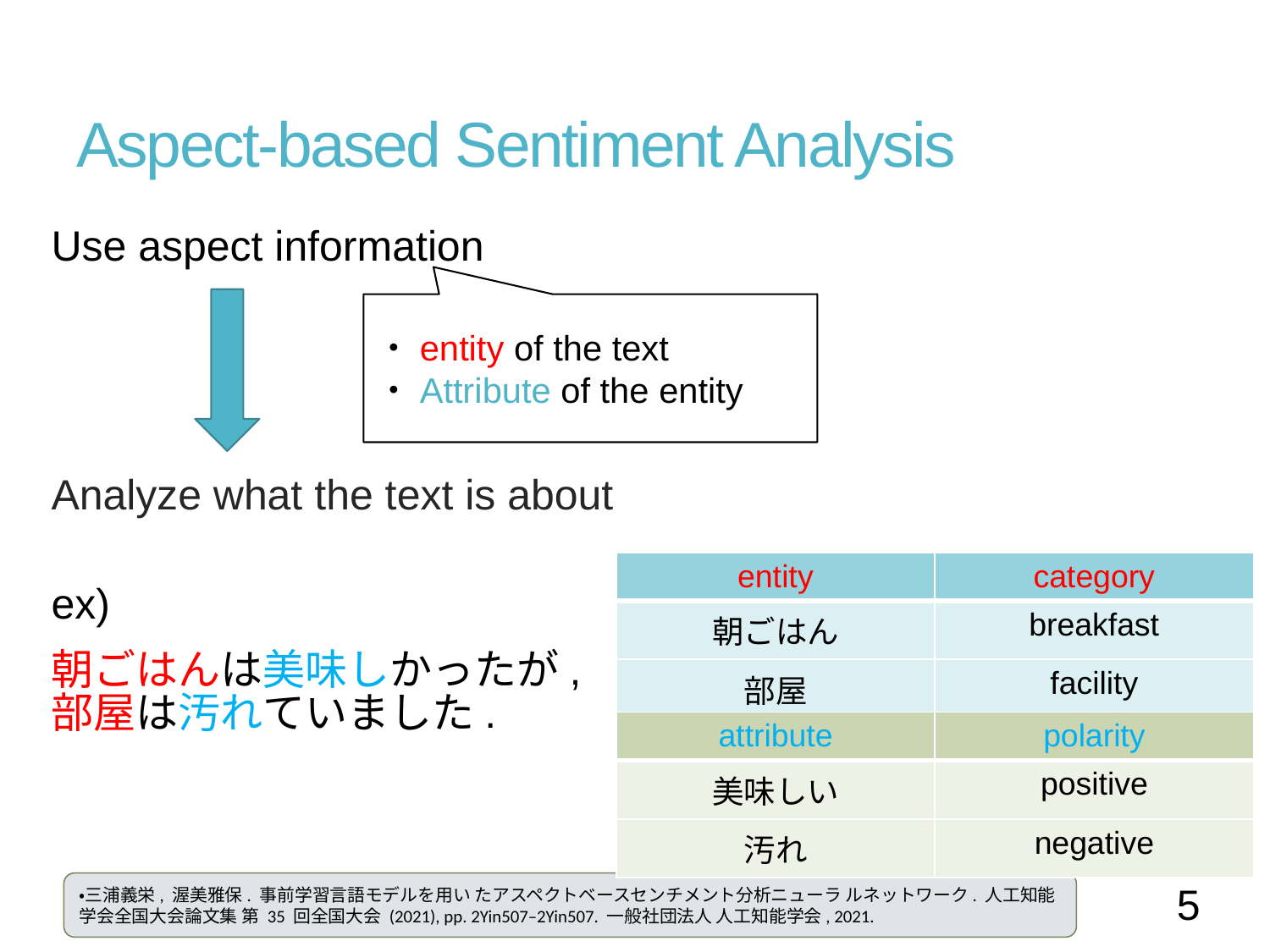

# Aspect-based Sentiment Analysis
Use aspect information

Analyze what the text is about
ex)
朝ごはんは美味しかったが,
部屋は汚れていました.

・entity of the text
・Attribute of the entity
| entity | category |
| --- | --- |
| 朝ごはん | breakfast |
| 部屋 | facility |
| attribute | polarity |
| --- | --- |
| 美味しい | positive |
| 汚れ | negative |
5
・三浦義栄, 渥美雅保. 事前学習言語モデルを用い たアスペクトベースセンチメント分析ニューラ ルネットワーク. 人工知能学会全国大会論文集 第 35 回全国大会 (2021), pp. 2Yin507–2Yin507. 一般社団法人 人工知能学会, 2021.